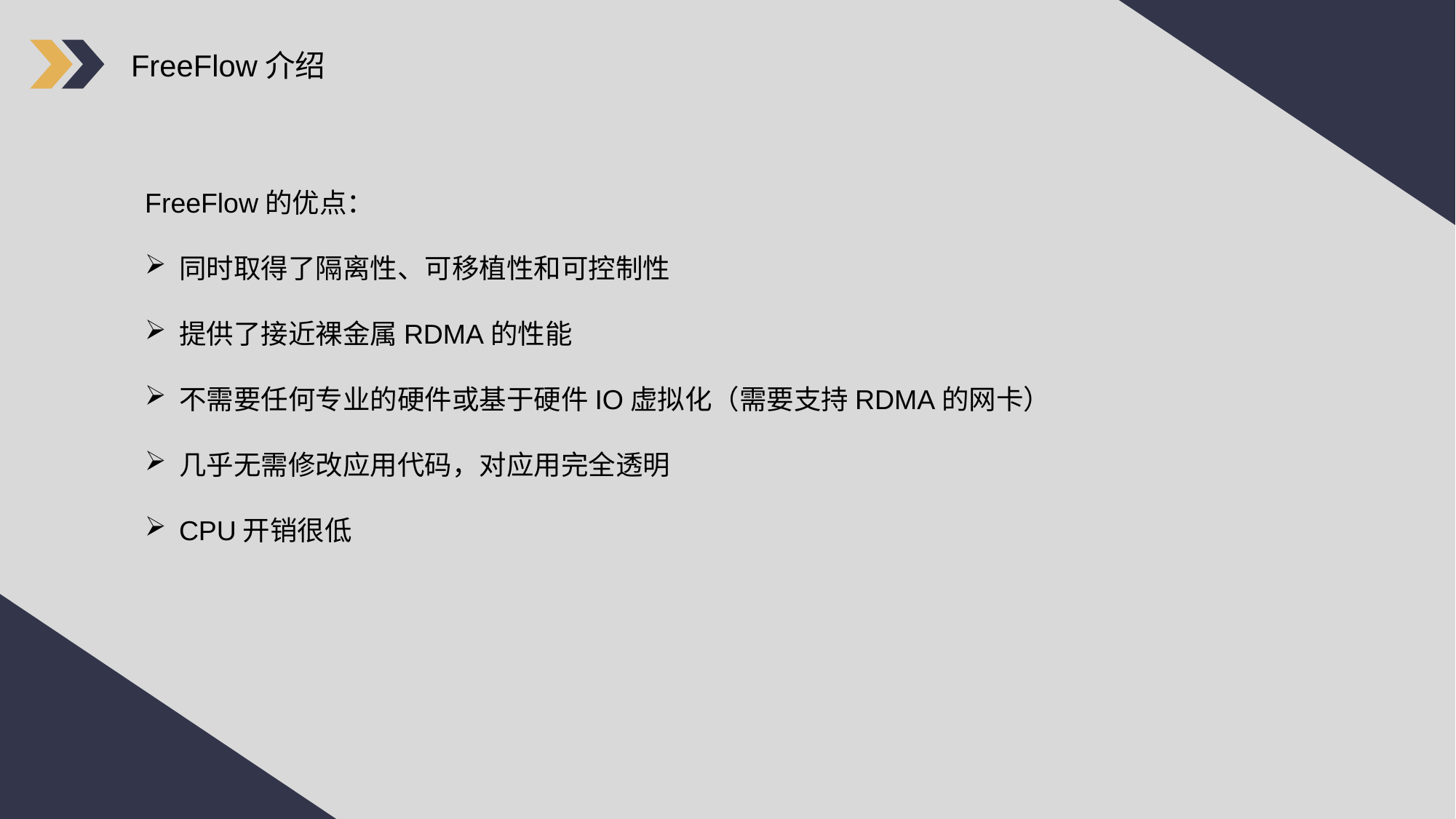

FreeFlow介绍
FreeFlow的优点：
同时取得了隔离性、可移植性和可控制性
提供了接近裸金属RDMA的性能
不需要任何专业的硬件或基于硬件IO虚拟化（需要支持RDMA的网卡）
几乎无需修改应用代码，对应用完全透明
CPU开销很低